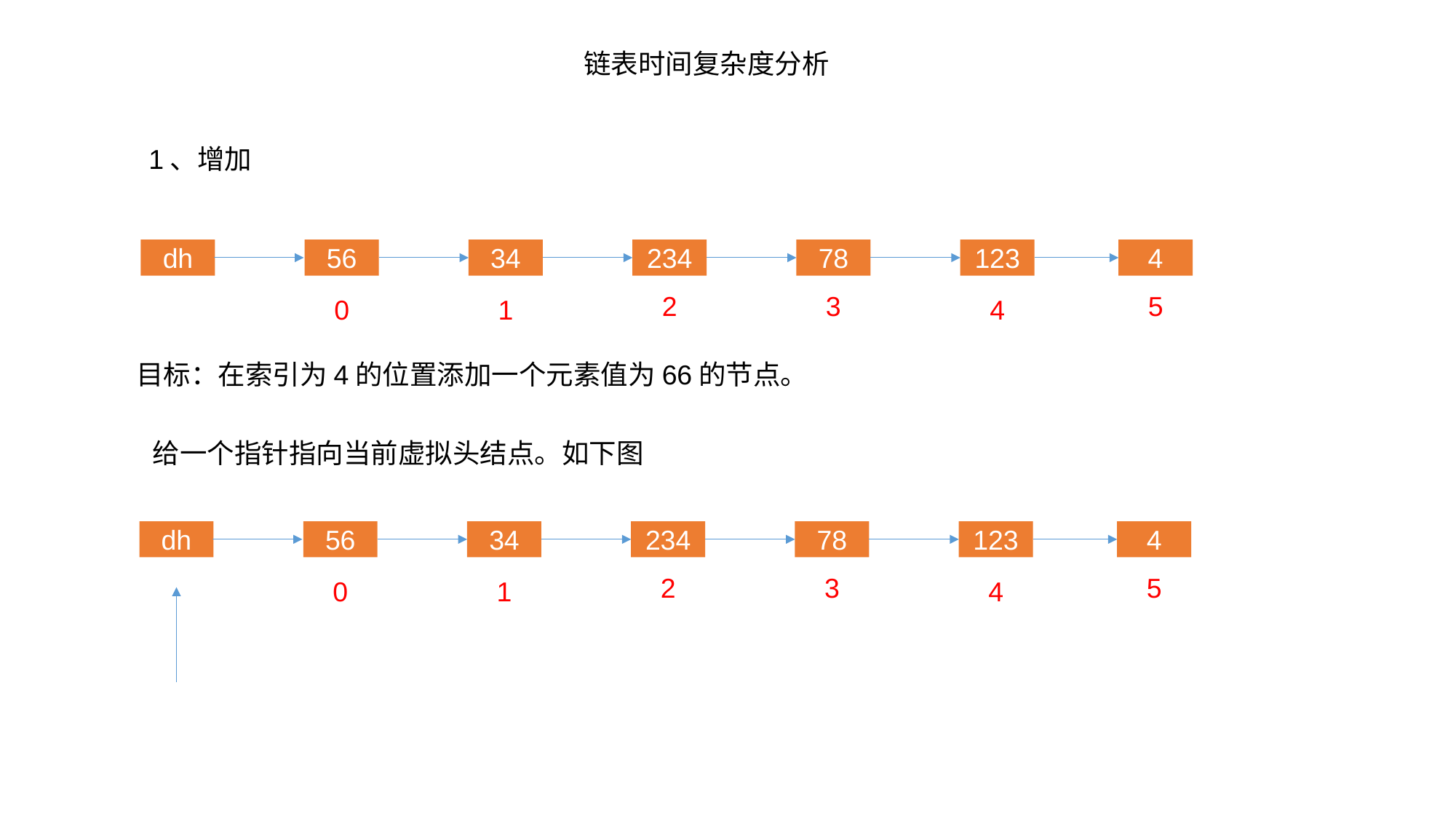

链表时间复杂度分析
1、增加
dh
78
123
4
234
34
56
2
3
5
4
0
1
目标：在索引为4的位置添加一个元素值为66的节点。
给一个指针指向当前虚拟头结点。如下图
dh
78
123
4
234
34
56
2
3
5
4
0
1